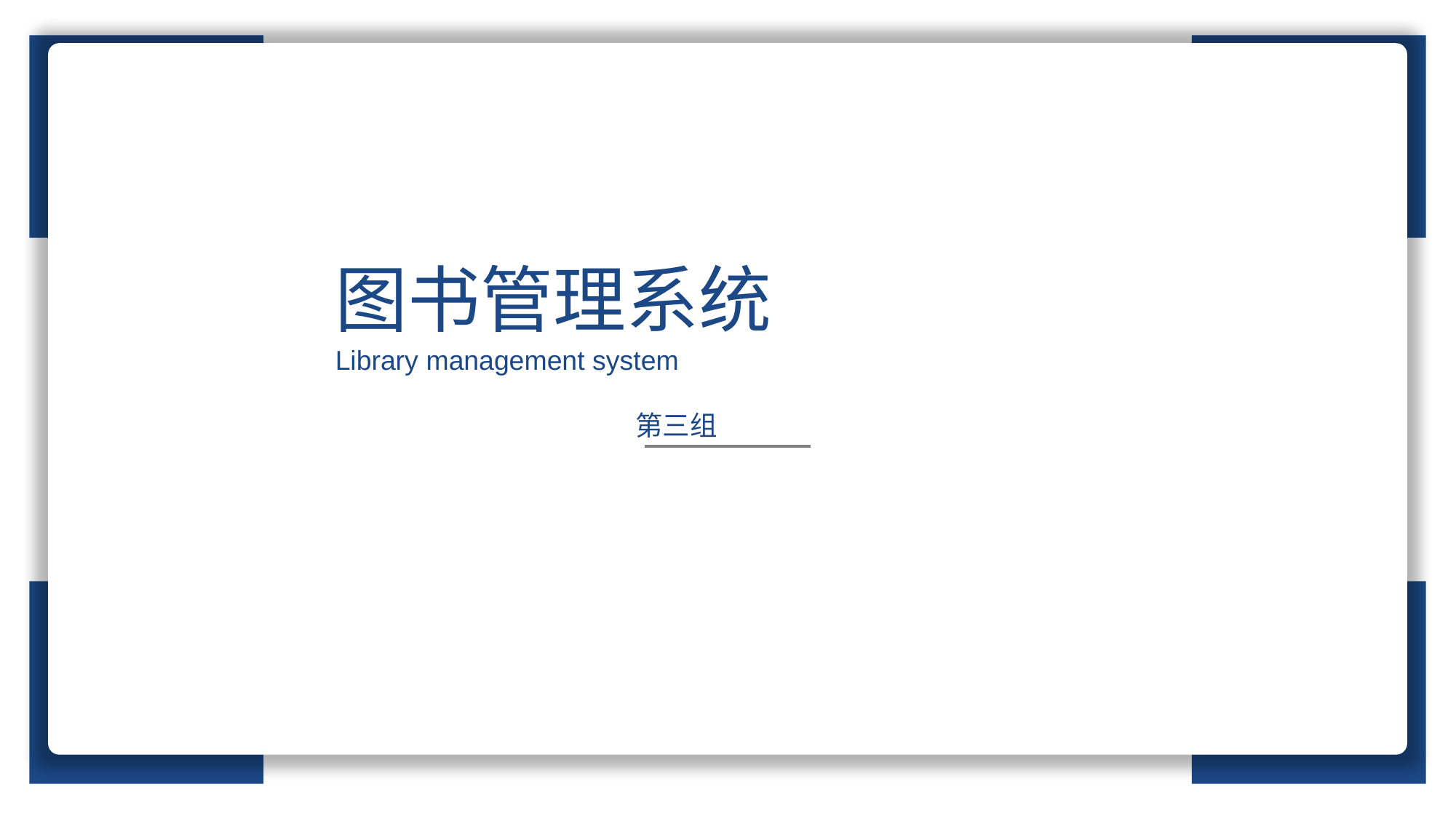

Library management system
图书管理系统
Library management system
第三组